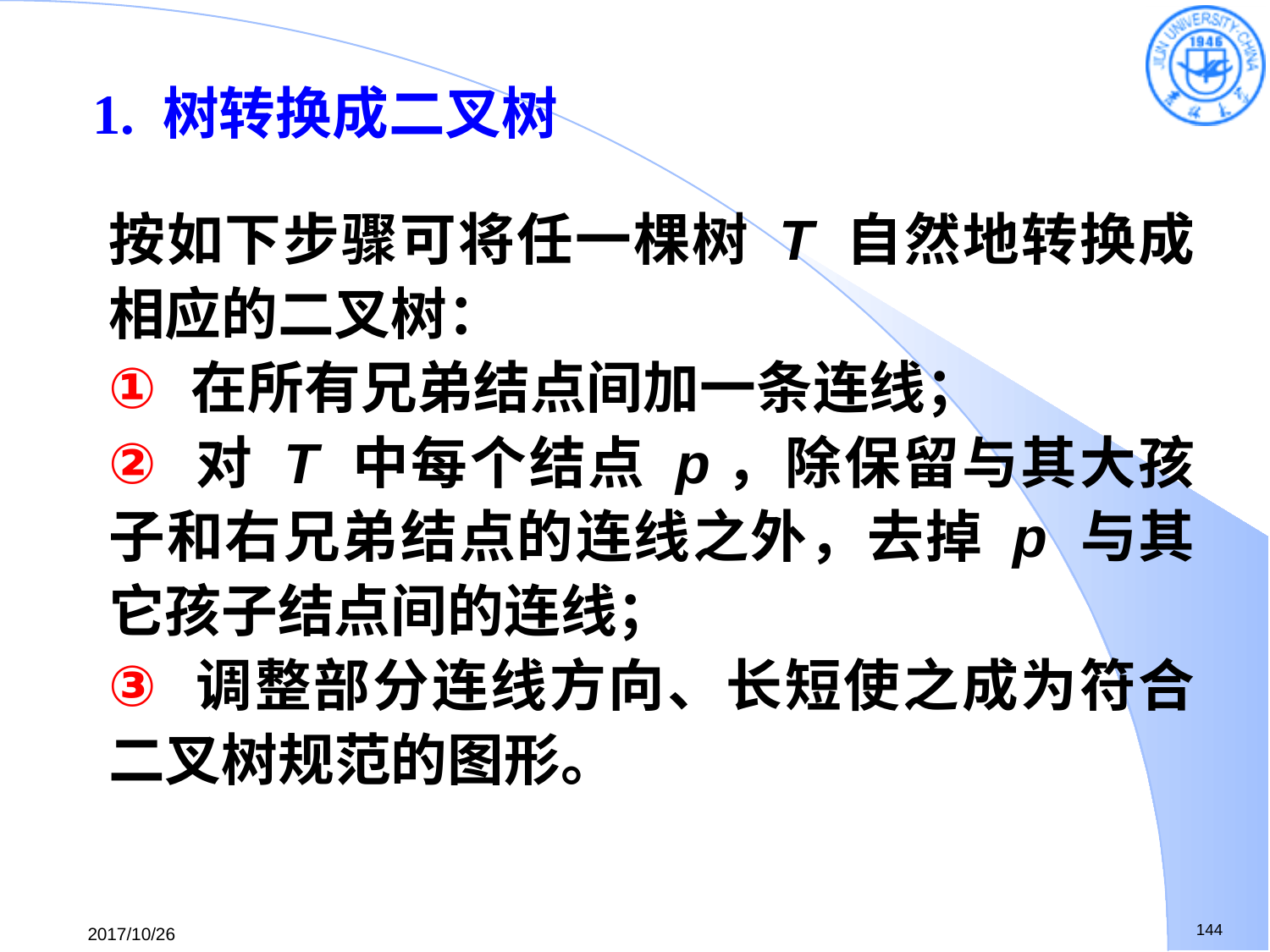

1. 树转换成二叉树
按如下步骤可将任一棵树 T 自然地转换成相应的二叉树：
 在所有兄弟结点间加一条连线；
 对 T 中每个结点 p，除保留与其大孩子和右兄弟结点的连线之外，去掉 p 与其它孩子结点间的连线；
 调整部分连线方向、长短使之成为符合二叉树规范的图形。